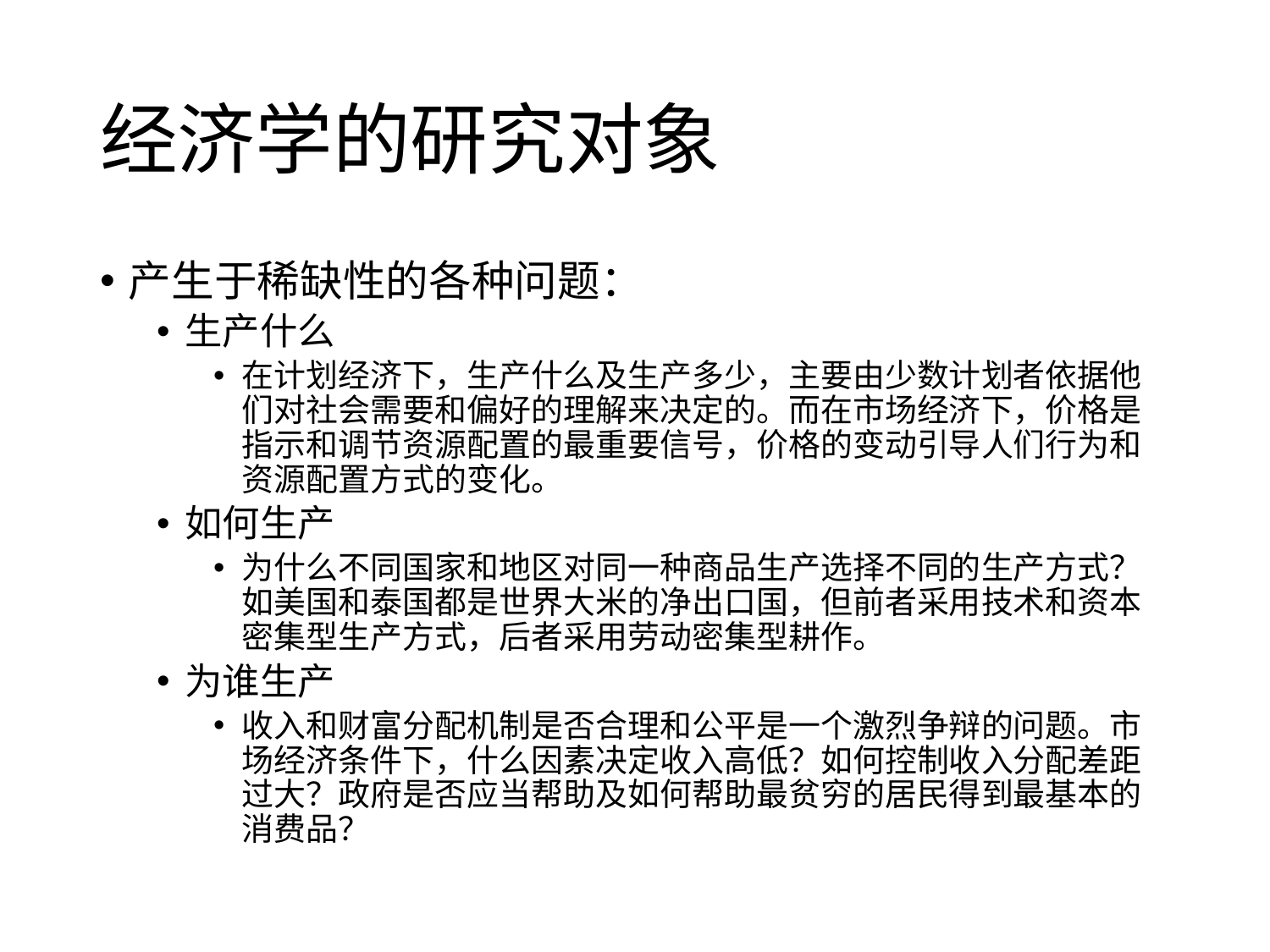

# 经济学的研究对象
产生于稀缺性的各种问题：
生产什么
在计划经济下，生产什么及生产多少，主要由少数计划者依据他们对社会需要和偏好的理解来决定的。而在市场经济下，价格是指示和调节资源配置的最重要信号，价格的变动引导人们行为和资源配置方式的变化。
如何生产
为什么不同国家和地区对同一种商品生产选择不同的生产方式？如美国和泰国都是世界大米的净出口国，但前者采用技术和资本密集型生产方式，后者采用劳动密集型耕作。
为谁生产
收入和财富分配机制是否合理和公平是一个激烈争辩的问题。市场经济条件下，什么因素决定收入高低？如何控制收入分配差距过大？政府是否应当帮助及如何帮助最贫穷的居民得到最基本的消费品？